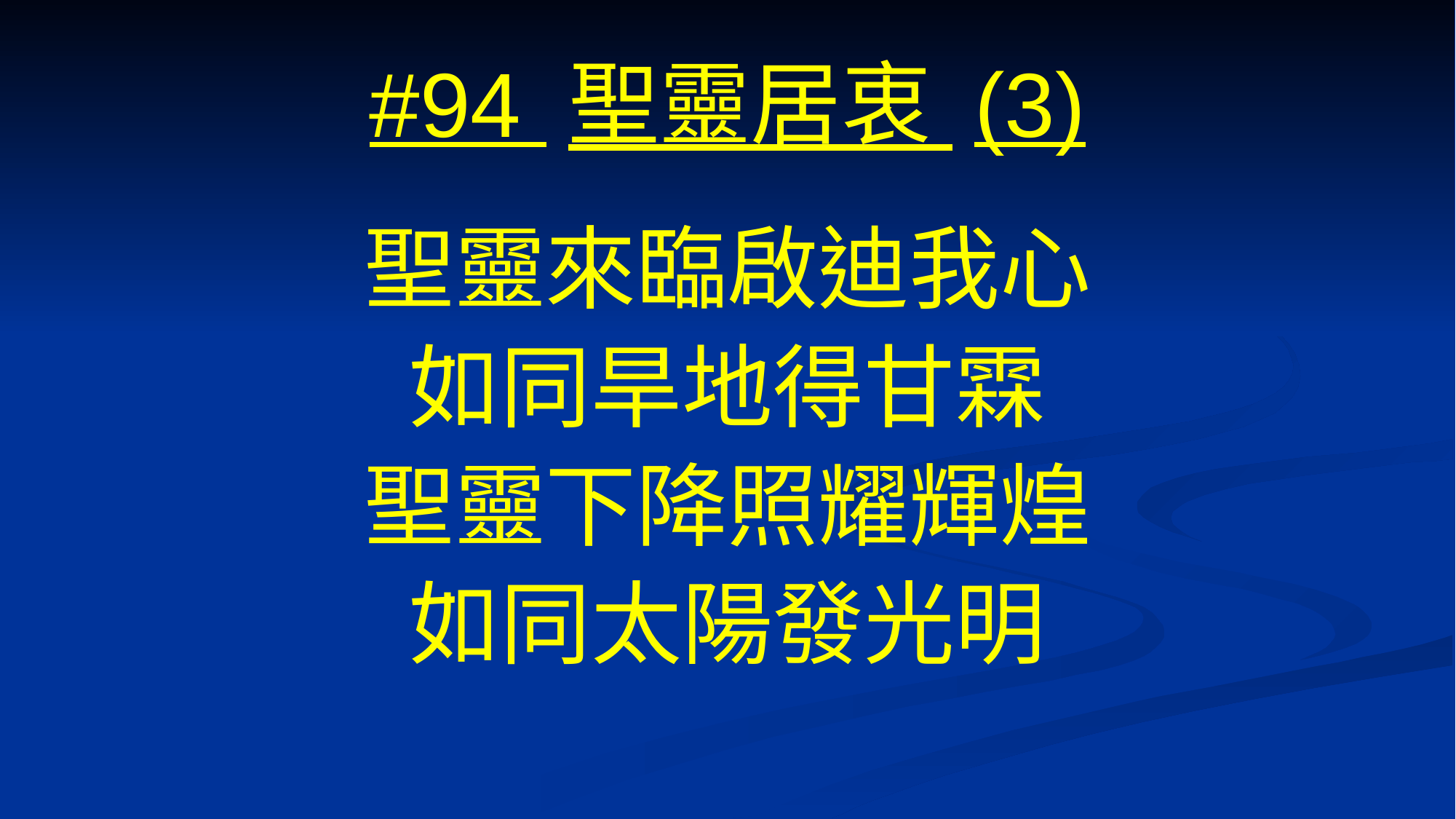

# #94 聖靈居衷 (3)
聖靈來臨啟迪我心
如同旱地得甘霖
聖靈下降照耀輝煌
如同太陽發光明